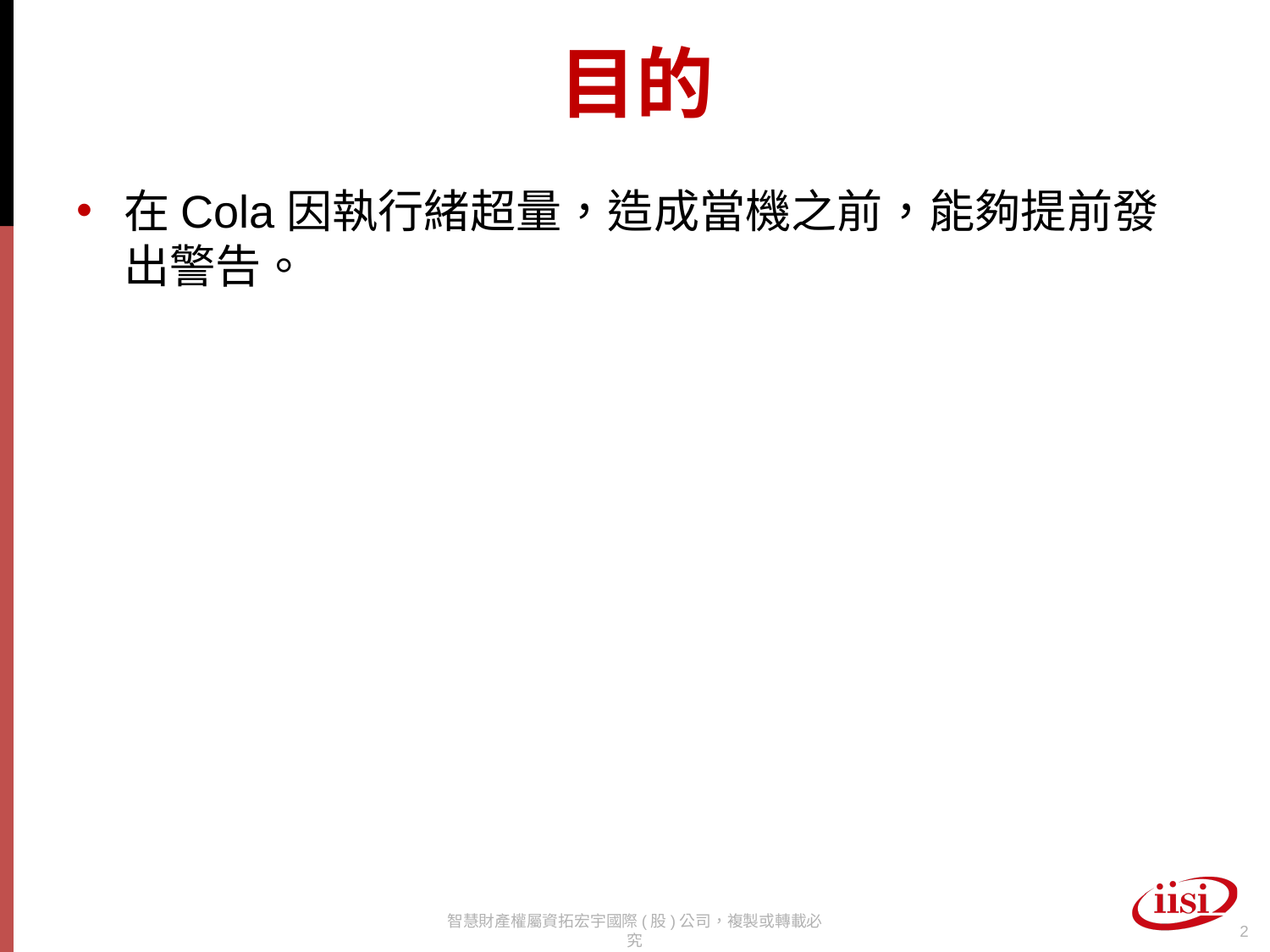

# 目的
在Cola因執行緒超量，造成當機之前，能夠提前發出警告。
智慧財產權屬資拓宏宇國際(股)公司，複製或轉載必究
2